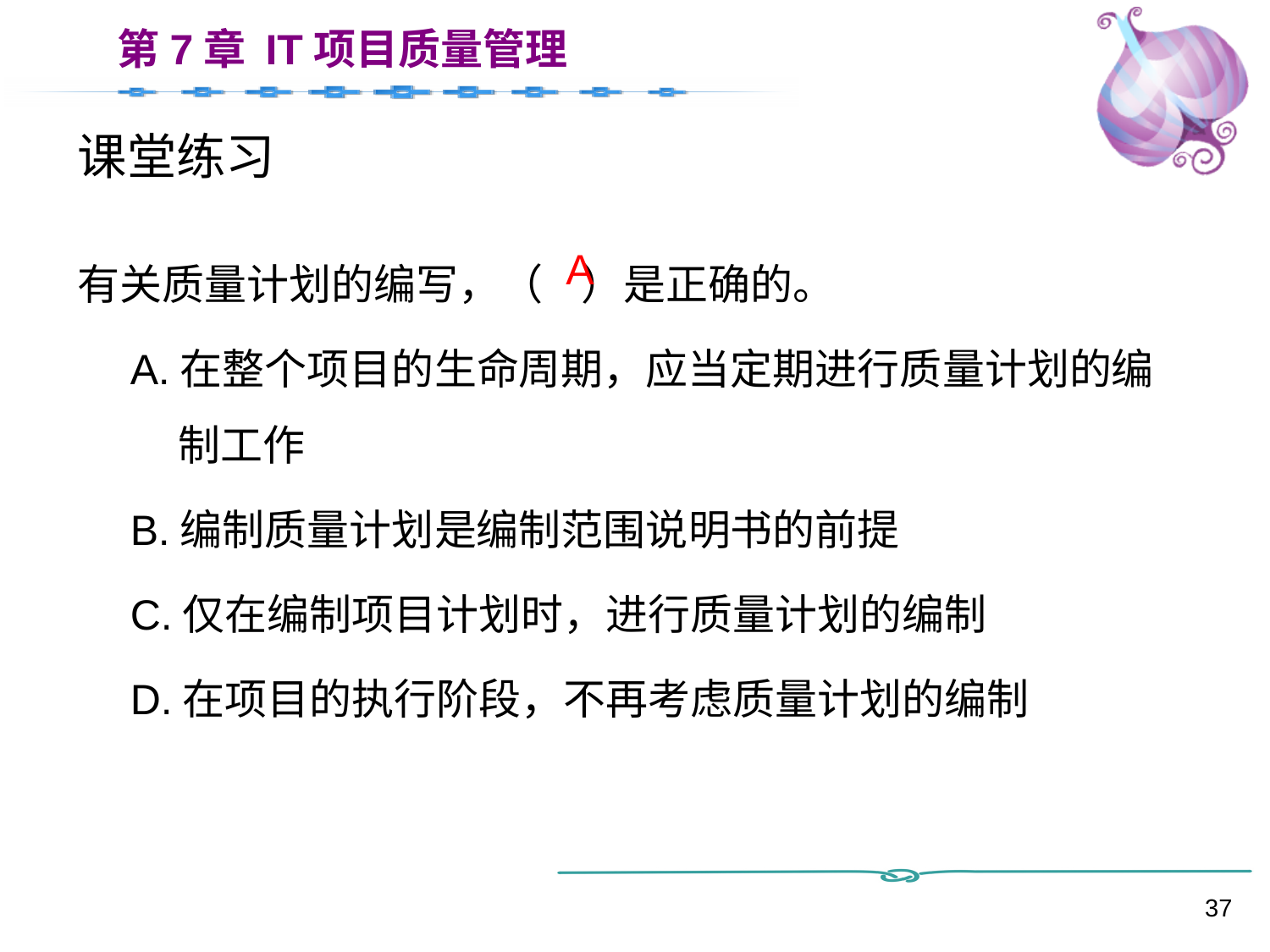

# 课堂练习
有关质量计划的编写，（    ）是正确的。
A.在整个项目的生命周期，应当定期进行质量计划的编制工作
B.编制质量计划是编制范围说明书的前提
C.仅在编制项目计划时，进行质量计划的编制
D.在项目的执行阶段，不再考虑质量计划的编制

A
37